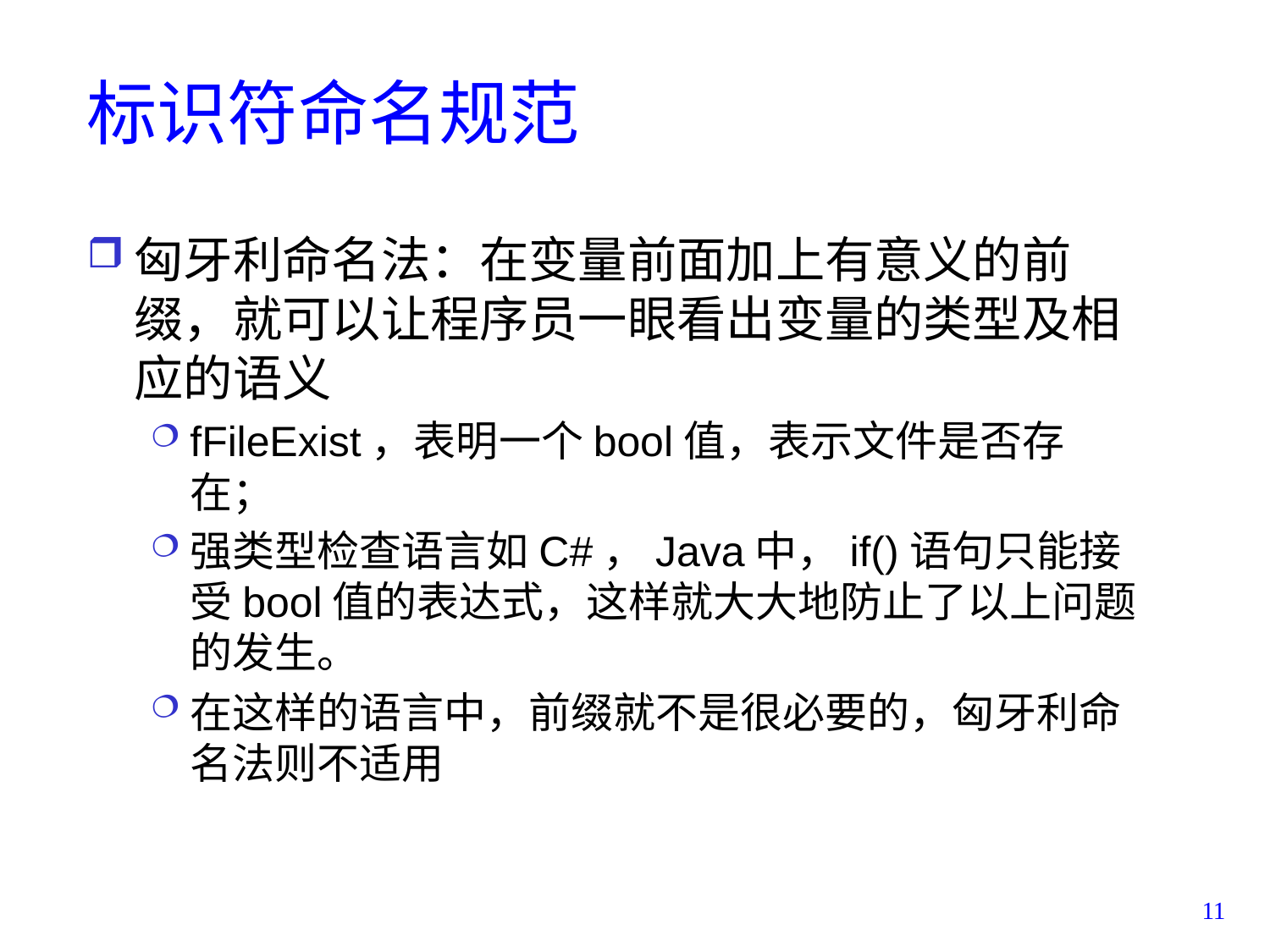

# 标识符命名规范
匈牙利命名法：在变量前面加上有意义的前缀，就可以让程序员一眼看出变量的类型及相应的语义
fFileExist，表明一个bool值，表示文件是否存在；
强类型检查语言如C#，Java中，if()语句只能接受bool值的表达式，这样就大大地防止了以上问题的发生。
在这样的语言中，前缀就不是很必要的，匈牙利命名法则不适用

11